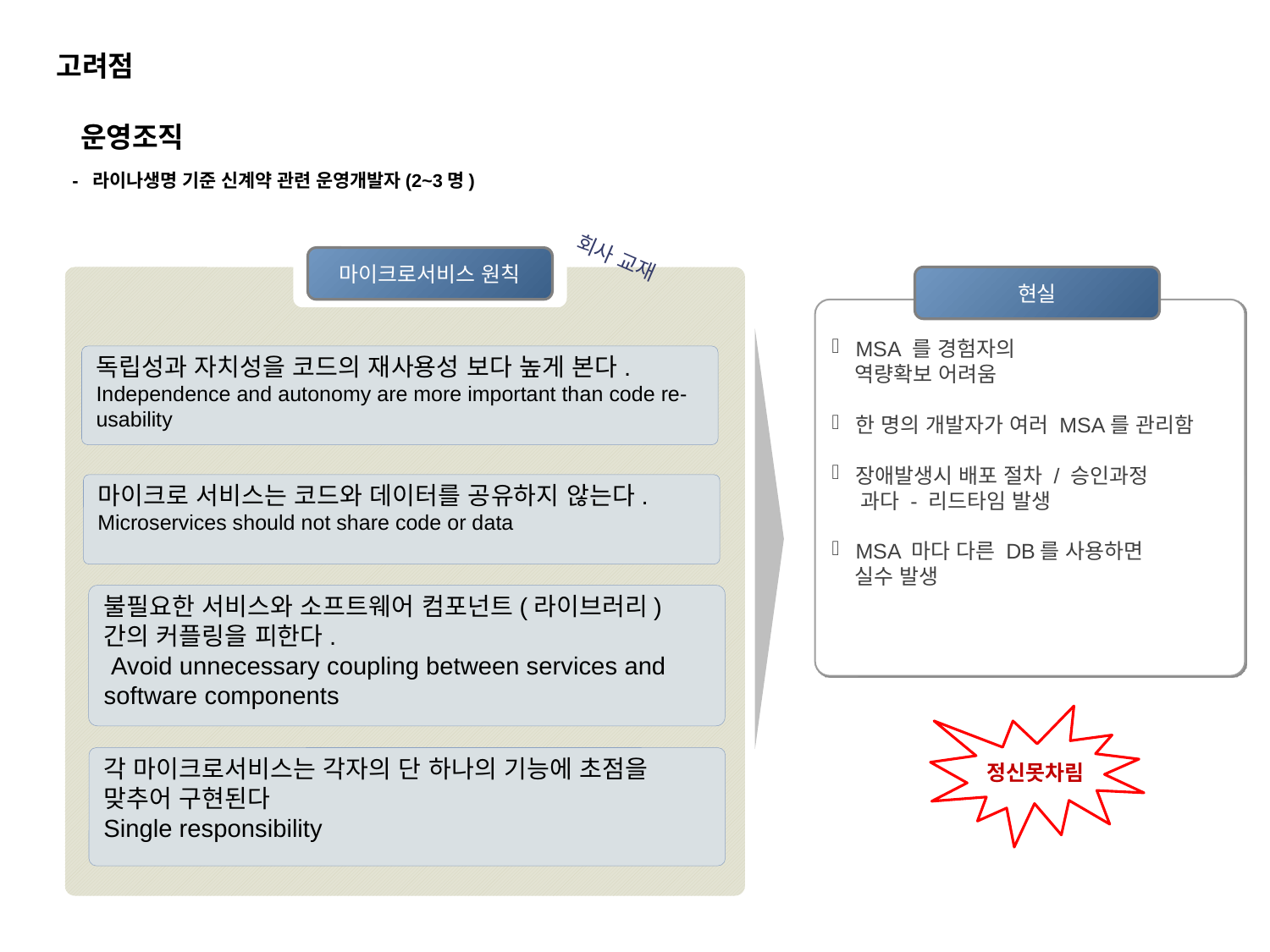

고려점
 운영조직
 -  라이나생명 기준 신계약 관련 운영개발자(2~3명)
회사 교재
마이크로서비스 원칙

현실

MSA 를 경험자의
   역량확보 어려움

한 명의 개발자가 여러 MSA를 관리함

장애발생시 배포 절차 / 승인과정
    과다 - 리드타임 발생

MSA 마다 다른 DB를 사용하면
   실수 발생

독립성과 자치성을 코드의 재사용성 보다 높게 본다.
Independence and autonomy are more important than code re-usability
마이크로 서비스는 코드와 데이터를 공유하지 않는다.
Microservices should not share code or data

불필요한 서비스와 소프트웨어 컴포넌트(라이브러리) 간의 커플링을 피한다.
 Avoid unnecessary coupling between services and software components
정신못차림
각 마이크로서비스는 각자의 단 하나의 기능에 초점을 맞추어 구현된다
Single responsibility